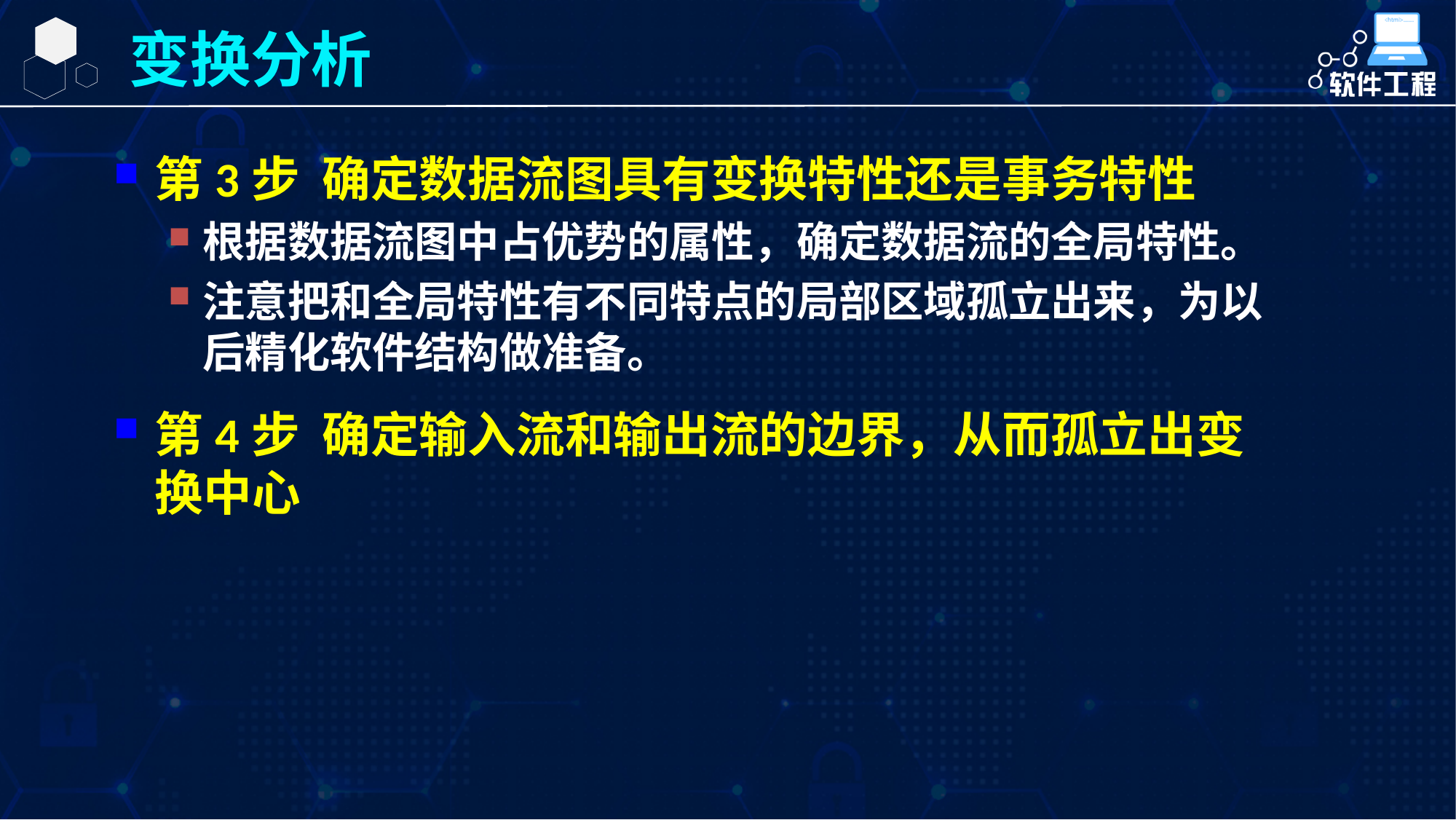

变换分析
第3步  确定数据流图具有变换特性还是事务特性
根据数据流图中占优势的属性，确定数据流的全局特性。
注意把和全局特性有不同特点的局部区域孤立出来，为以后精化软件结构做准备。
第4步  确定输入流和输出流的边界，从而孤立出变换中心